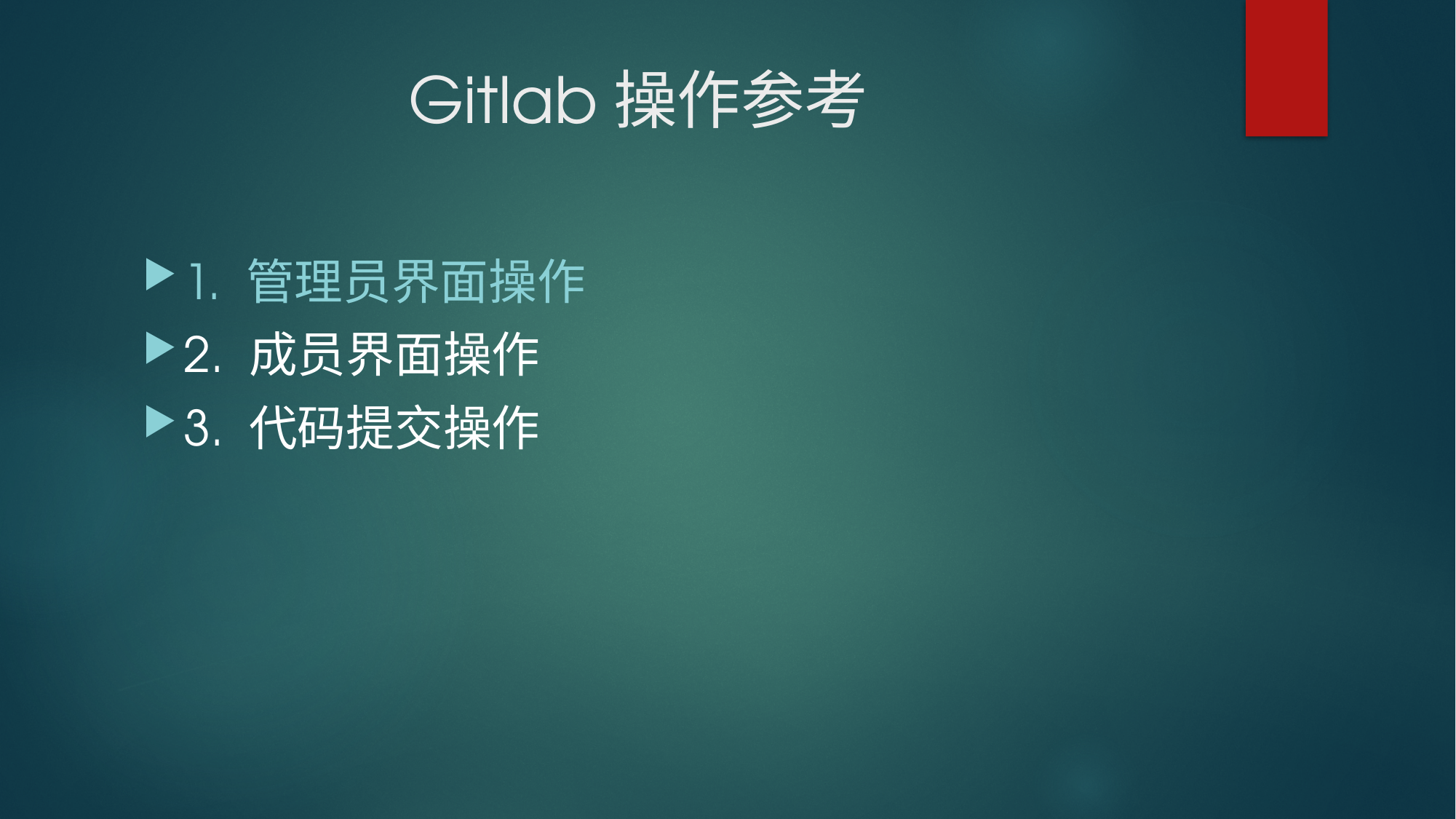

# Gitlab操作参考
1. 管理员界面操作
2. 成员界面操作
3. 代码提交操作